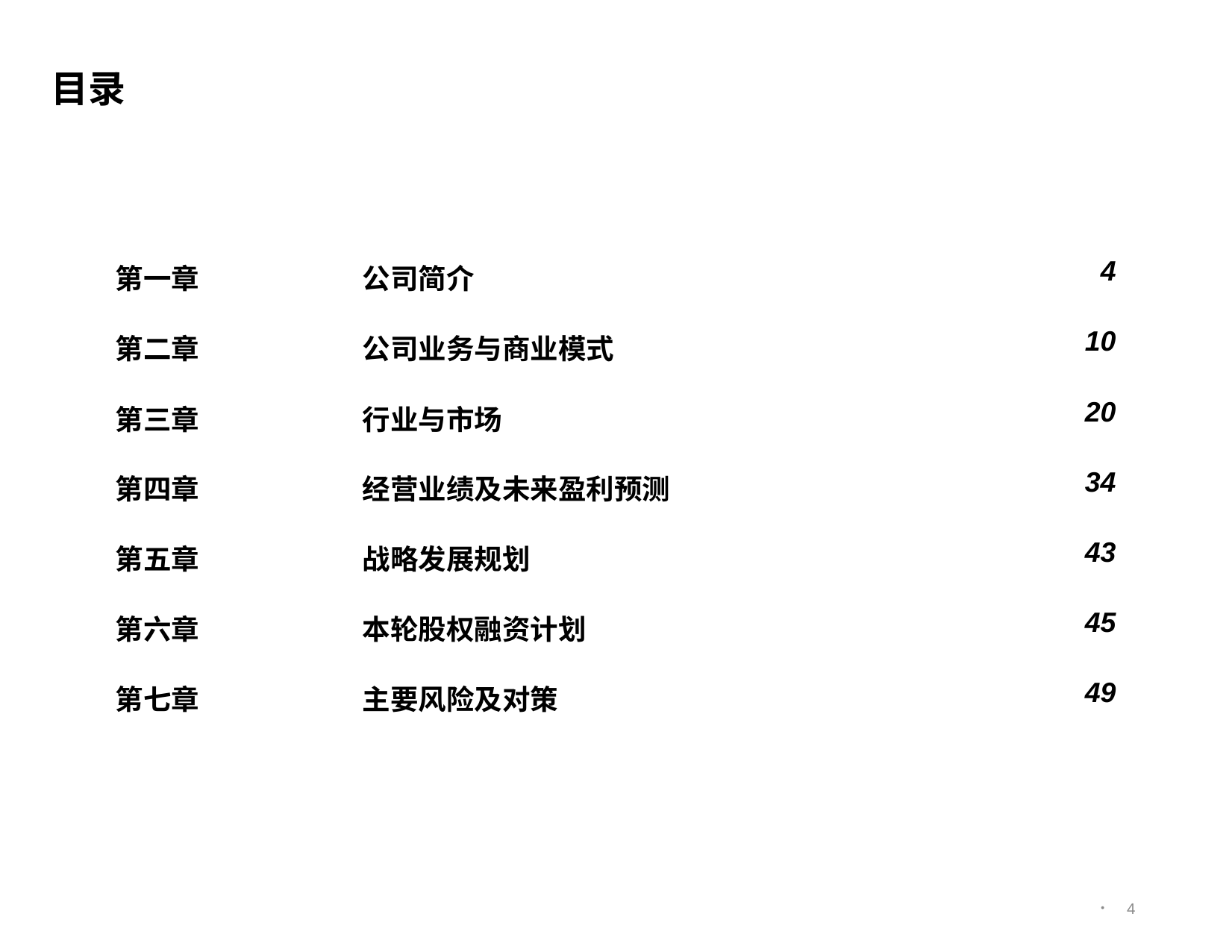

目录
| 第一章 | 公司简介 | 4 |
| --- | --- | --- |
| 第二章 | 公司业务与商业模式 | 10 |
| 第三章 | 行业与市场 | 20 |
| 第四章 | 经营业绩及未来盈利预测 | 34 |
| 第五章 | 战略发展规划 | 43 |
| 第六章 | 本轮股权融资计划 | 45 |
| 第七章 | 主要风险及对策 | 49 |
4